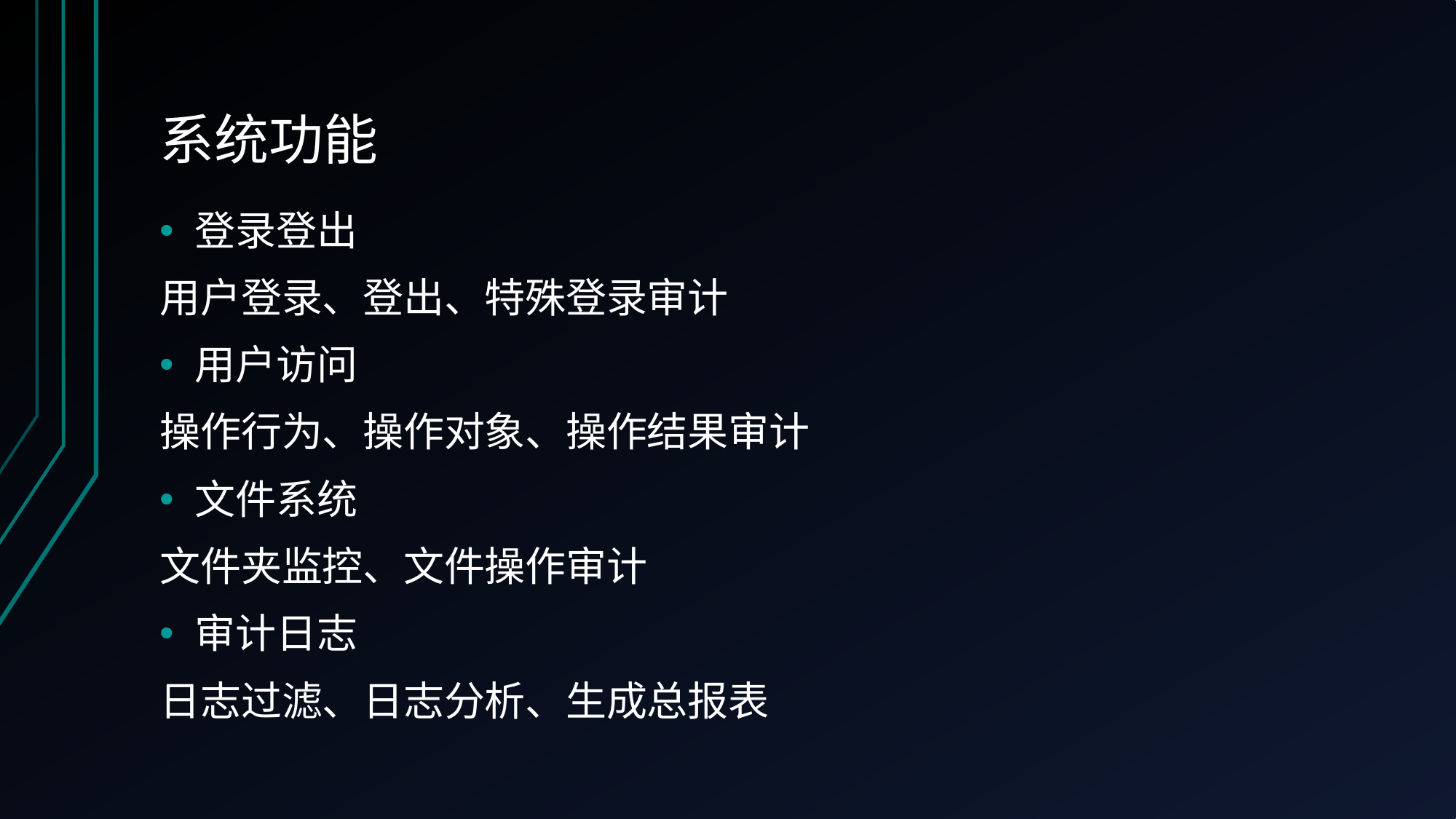

# 系统功能
登录登出
用户登录、登出、特殊登录审计
用户访问
操作行为、操作对象、操作结果审计
文件系统
文件夹监控、文件操作审计
审计日志
日志过滤、日志分析、生成总报表